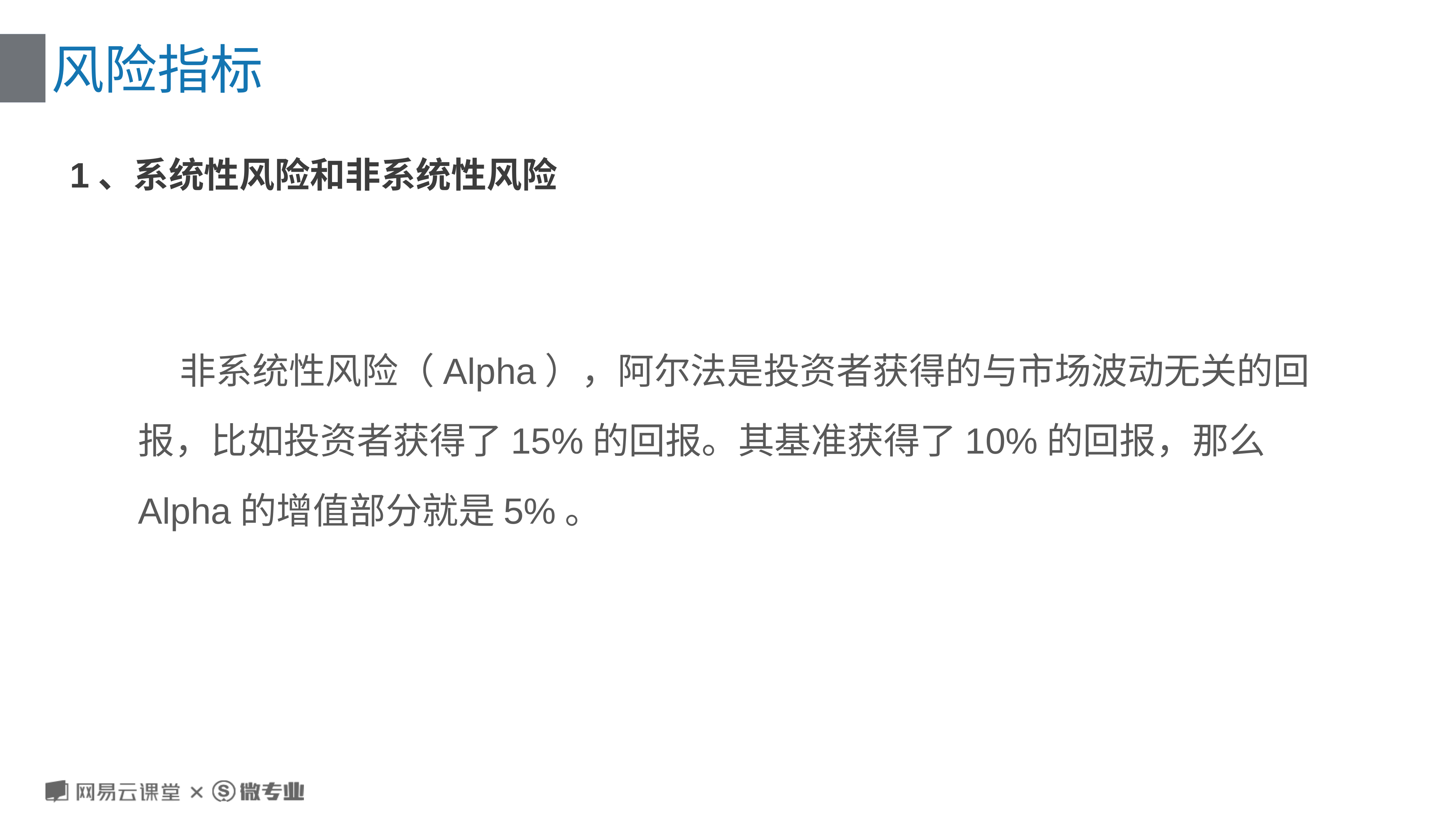

# 风险指标
1、系统性风险和非系统性风险
    非系统性风险（Alpha），阿尔法是投资者获得的与市场波动无关的回报，比如投资者获得了15%的回报。其基准获得了10%的回报，那么Alpha的增值部分就是5%。